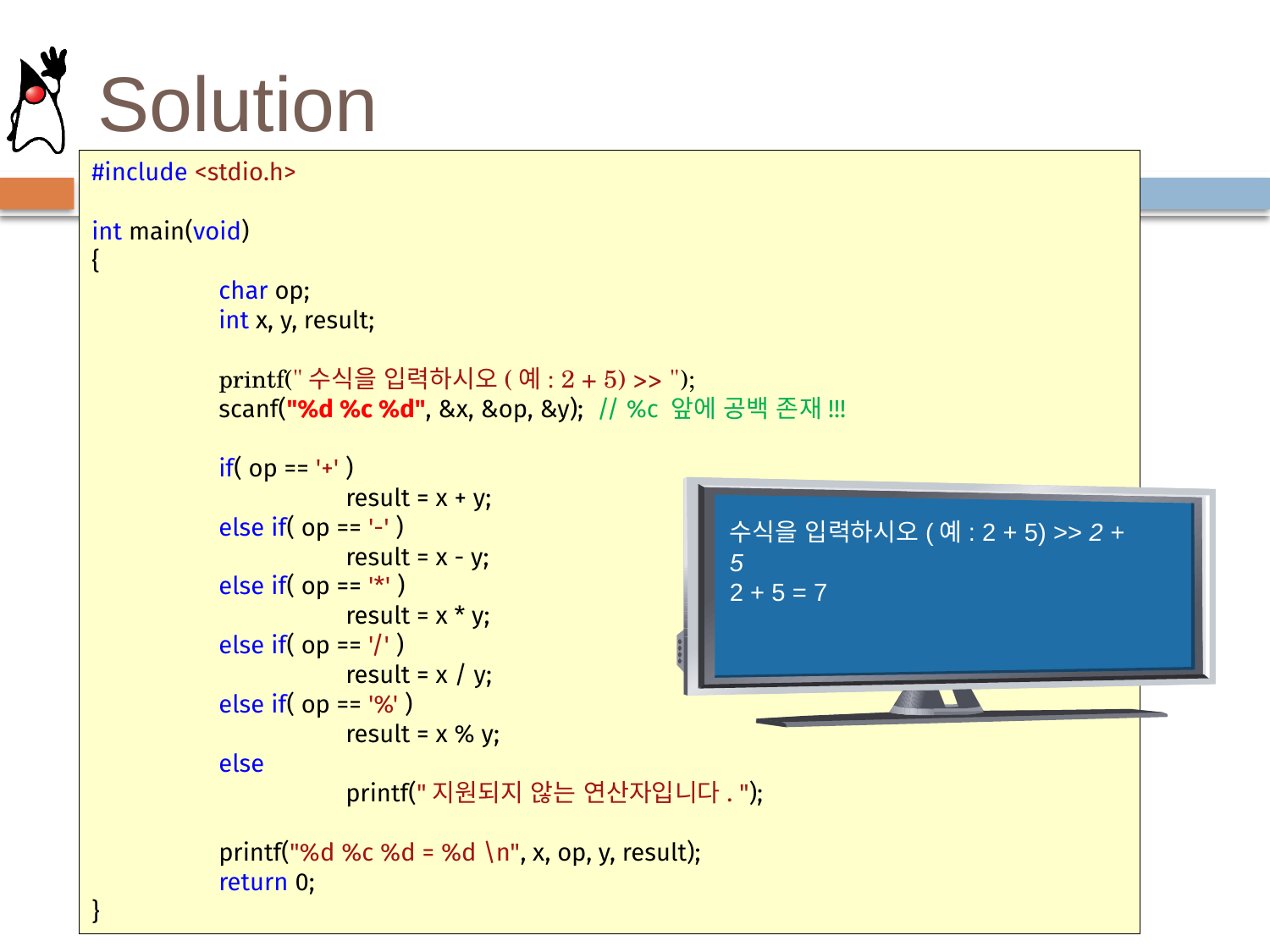

# Solution
#include <stdio.h>

int main(void)
{
	char op;
	int x, y, result;

	printf("수식을 입력하시오(예: 2 + 5) >> ");
	scanf("%d %c %d", &x, &op, &y);  // %c 앞에 공백 존재!!!

	if( op == '+' )
		result = x + y;
	else if( op == '-' )
		result = x - y;
	else if( op == '*' )
		result = x * y;
	else if( op == '/' )
		result = x / y;
	else if( op == '%' )
		result = x % y;
	else
		printf("지원되지 않는 연산자입니다. ");

	printf("%d %c %d = %d \n", x, op, y, result);
	return 0;
}

수식을 입력하시오(예: 2 + 5) >> 2 + 5
2 + 5 = 7